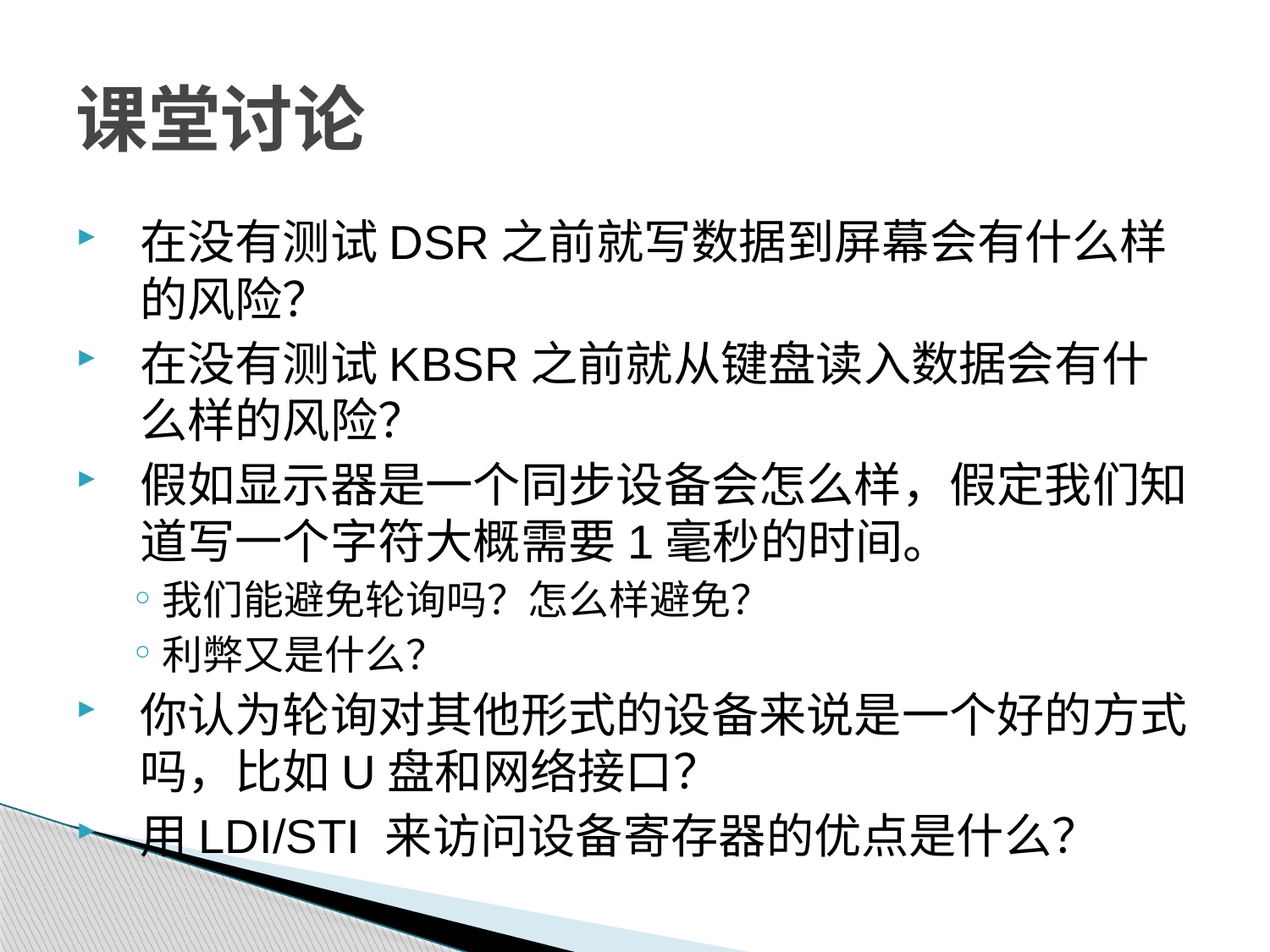

# 课堂讨论
在没有测试DSR之前就写数据到屏幕会有什么样的风险？
在没有测试KBSR之前就从键盘读入数据会有什么样的风险？
假如显示器是一个同步设备会怎么样，假定我们知道写一个字符大概需要1毫秒的时间。
我们能避免轮询吗？怎么样避免？
利弊又是什么？
你认为轮询对其他形式的设备来说是一个好的方式吗，比如U盘和网络接口？
用LDI/STI 来访问设备寄存器的优点是什么？